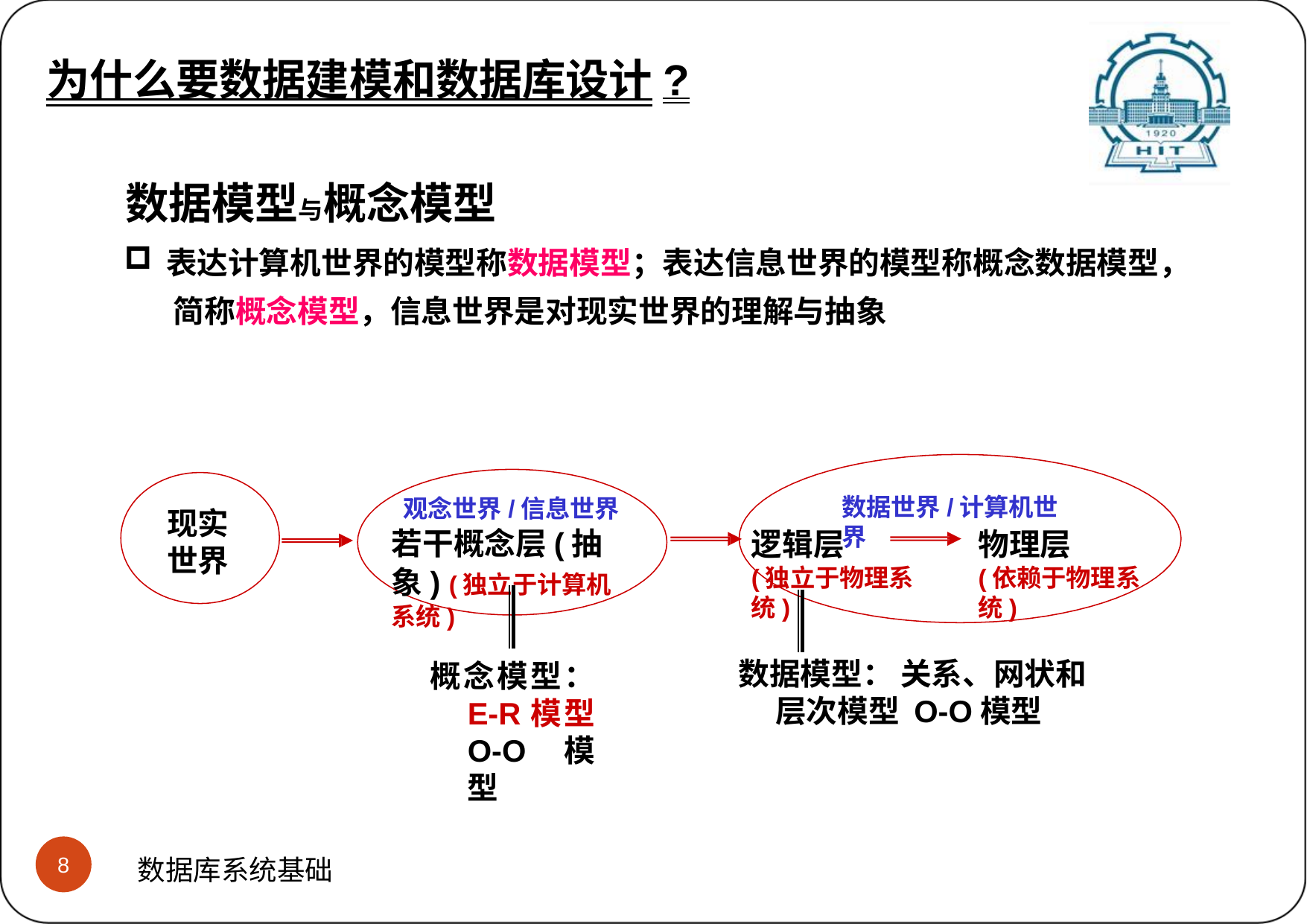

为什么要数据建模和数据库设计?
# 为什么要数据建模与数据库设计? (3)数据模型与概念模型?
数据模型与概念模型
表达计算机世界的模型称数据模型；表达信息世界的模型称概念数据模型， 简称概念模型，信息世界是对现实世界的理解与抽象

观念世界/信息世界 若干概念层(抽象) (独立于计算机系统)
数据世界/计算机世界
现实 世界
逻辑层
(独立于物理系统)
物理层
(依赖于物理系统)

数据模型： 关系、网状和层次模型 O-O模型
概念模型： E-R模型 O-O模型